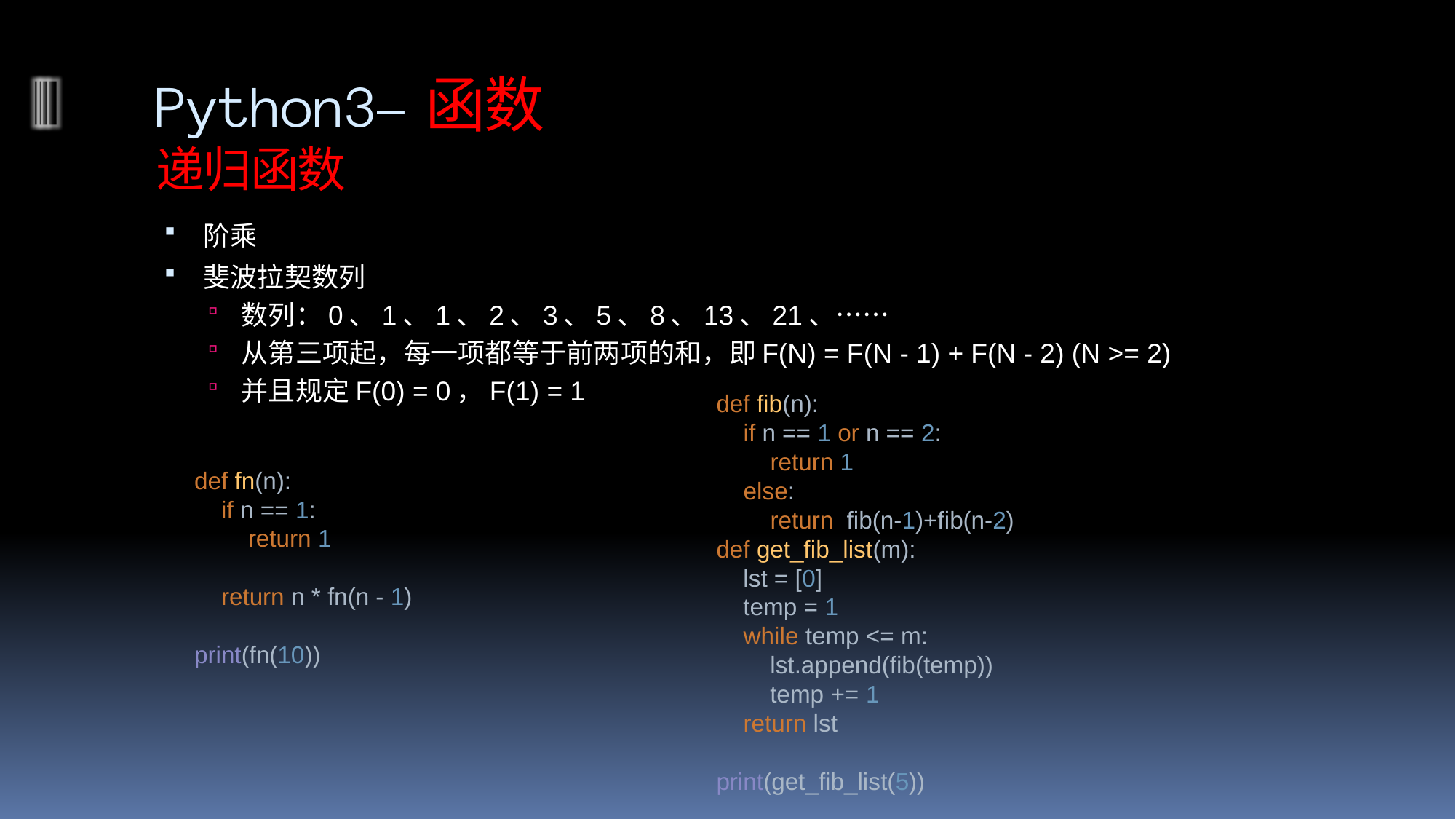

# Python3-函数 递归函数
阶乘
斐波拉契数列
数列：0、1、1、2、3、5、8、13、21、……
从第三项起，每一项都等于前两项的和，即F(N) = F(N - 1) + F(N - 2) (N >= 2)
并且规定F(0) = 0，F(1) = 1

def fib(n):
    if n == 1 or n == 2:
        return 1
    else:
        return  fib(n-1)+fib(n-2)
def get_fib_list(m):
    lst = [0]
    temp = 1
    while temp <= m:
        lst.append(fib(temp))
        temp += 1
    return lst
print(get_fib_list(5))
def fn(n):
    if n == 1:
        return 1
    return n * fn(n - 1)
print(fn(10))